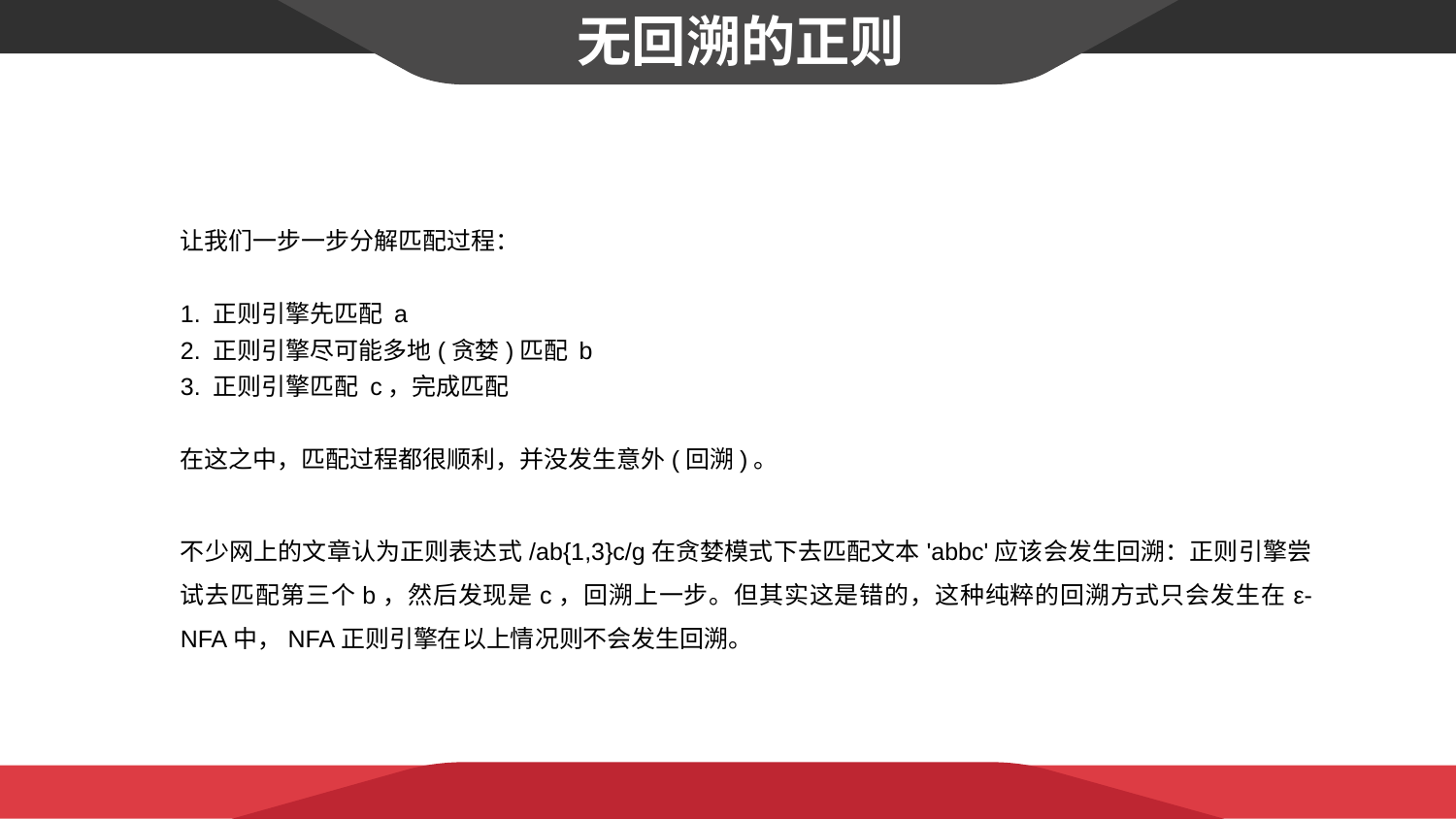

无回溯的正则
让我们一步一步分解匹配过程：

1. 正则引擎先匹配 a
2. 正则引擎尽可能多地(贪婪)匹配 b
3. 正则引擎匹配 c，完成匹配

在这之中，匹配过程都很顺利，并没发生意外(回溯)。

不少网上的文章认为正则表达式/ab{1,3}c/g在贪婪模式下去匹配文本'abbc'应该会发生回溯：正则引擎尝试去匹配第三个b，然后发现是c，回溯上一步。但其实这是错的，这种纯粹的回溯方式只会发生在ε-NFA中，NFA正则引擎在以上情况则不会发生回溯。